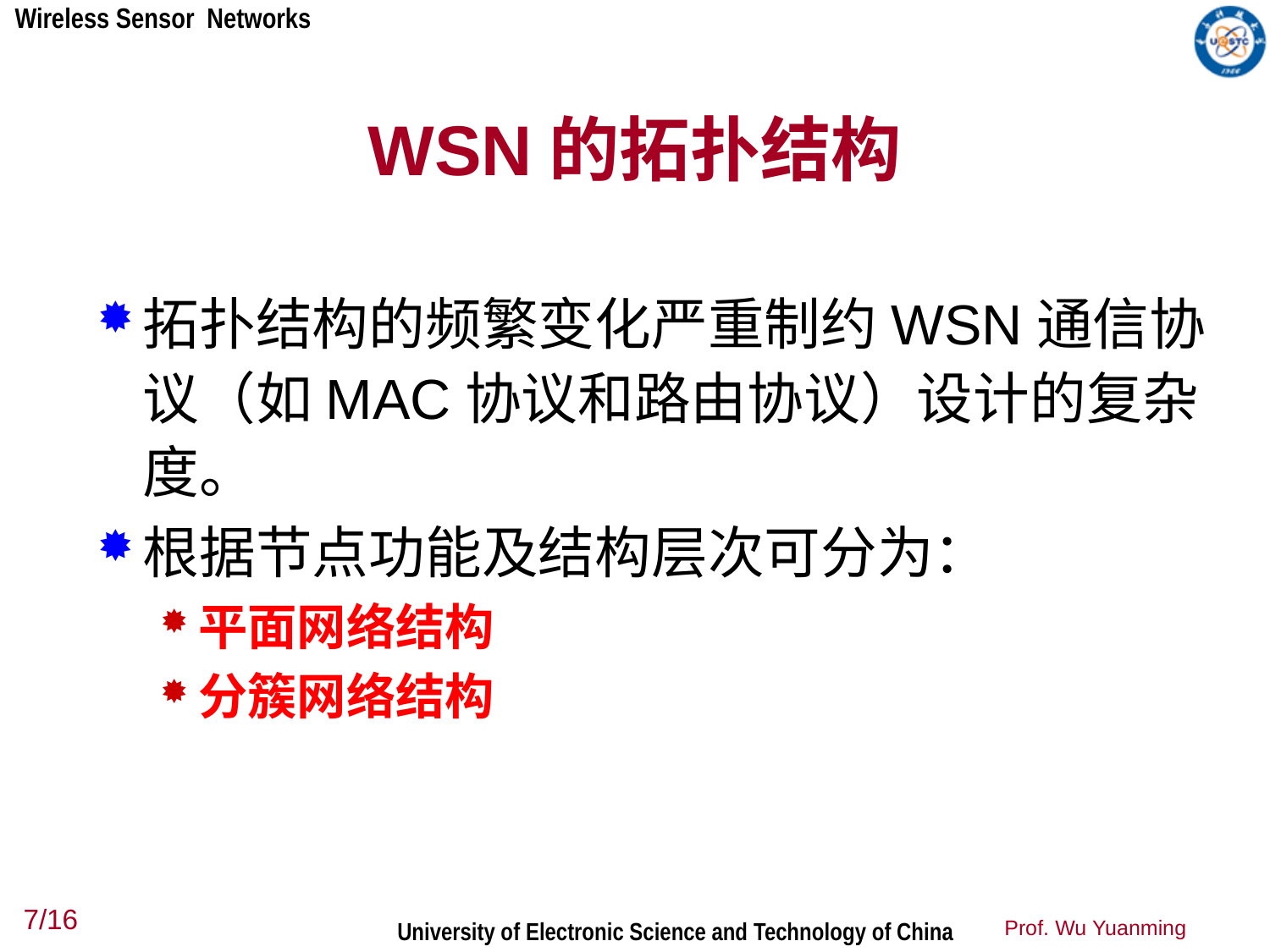

# WSN的拓扑结构
拓扑结构的频繁变化严重制约WSN通信协议（如MAC协议和路由协议）设计的复杂度。
根据节点功能及结构层次可分为：
平面网络结构
分簇网络结构
7/16
Prof. Wu Yuanming